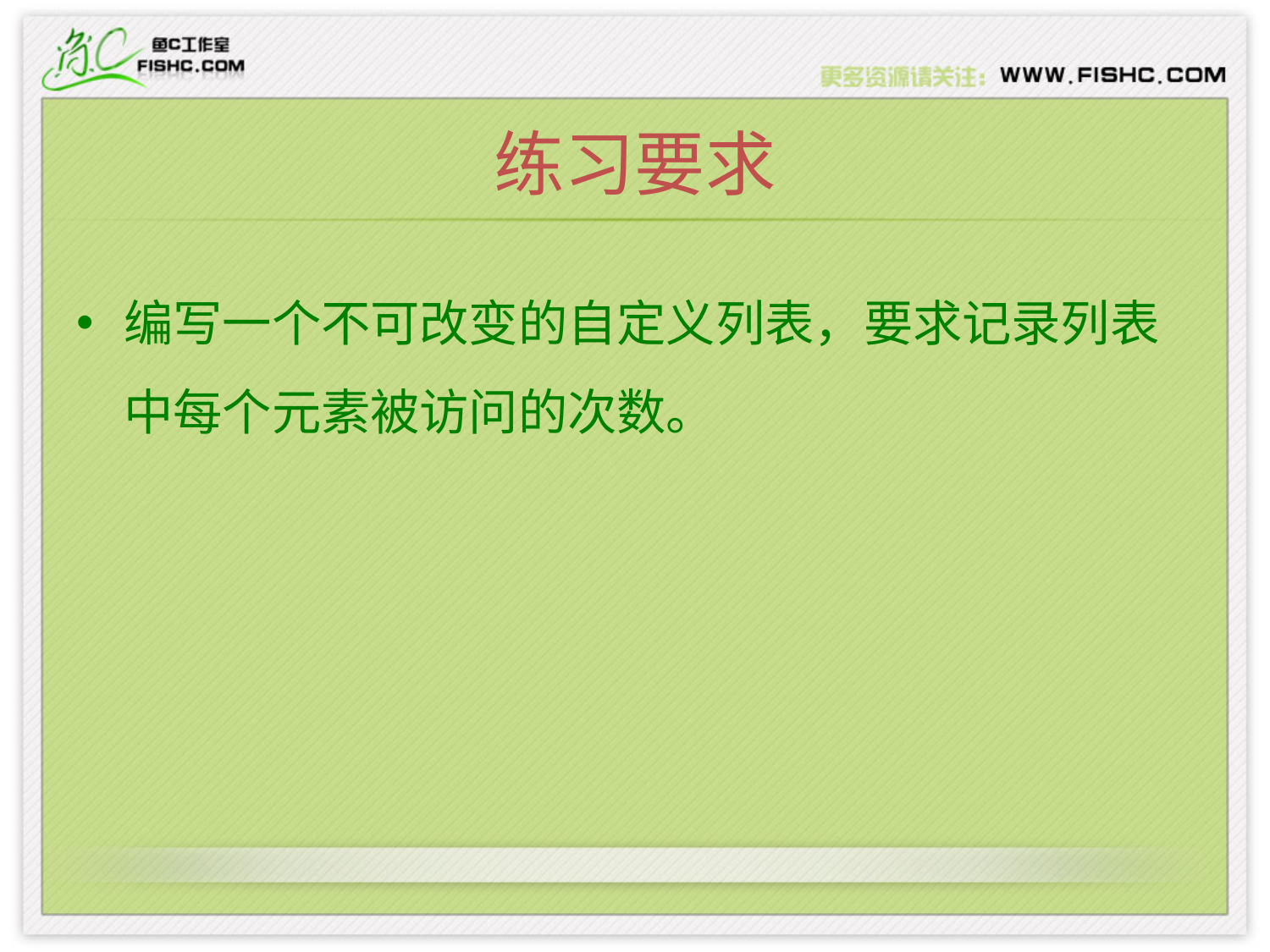

# 练习要求
编写一个不可改变的自定义列表，要求记录列表中每个元素被访问的次数。